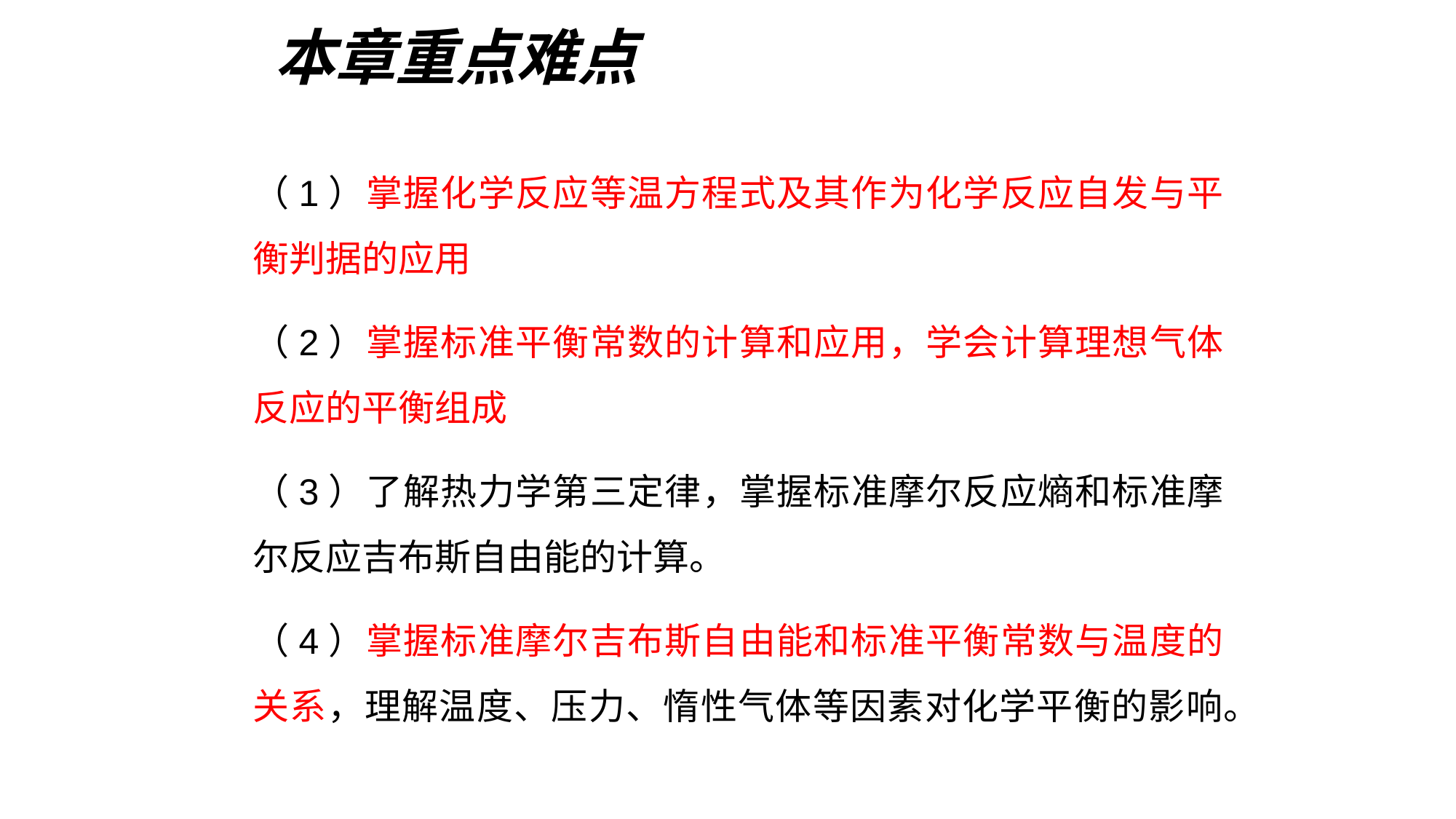

本章重点难点
（1）掌握化学反应等温方程式及其作为化学反应自发与平衡判据的应用
（2）掌握标准平衡常数的计算和应用，学会计算理想气体反应的平衡组成
（3）了解热力学第三定律，掌握标准摩尔反应熵和标准摩尔反应吉布斯自由能的计算。
（4）掌握标准摩尔吉布斯自由能和标准平衡常数与温度的关系，理解温度、压力、惰性气体等因素对化学平衡的影响。